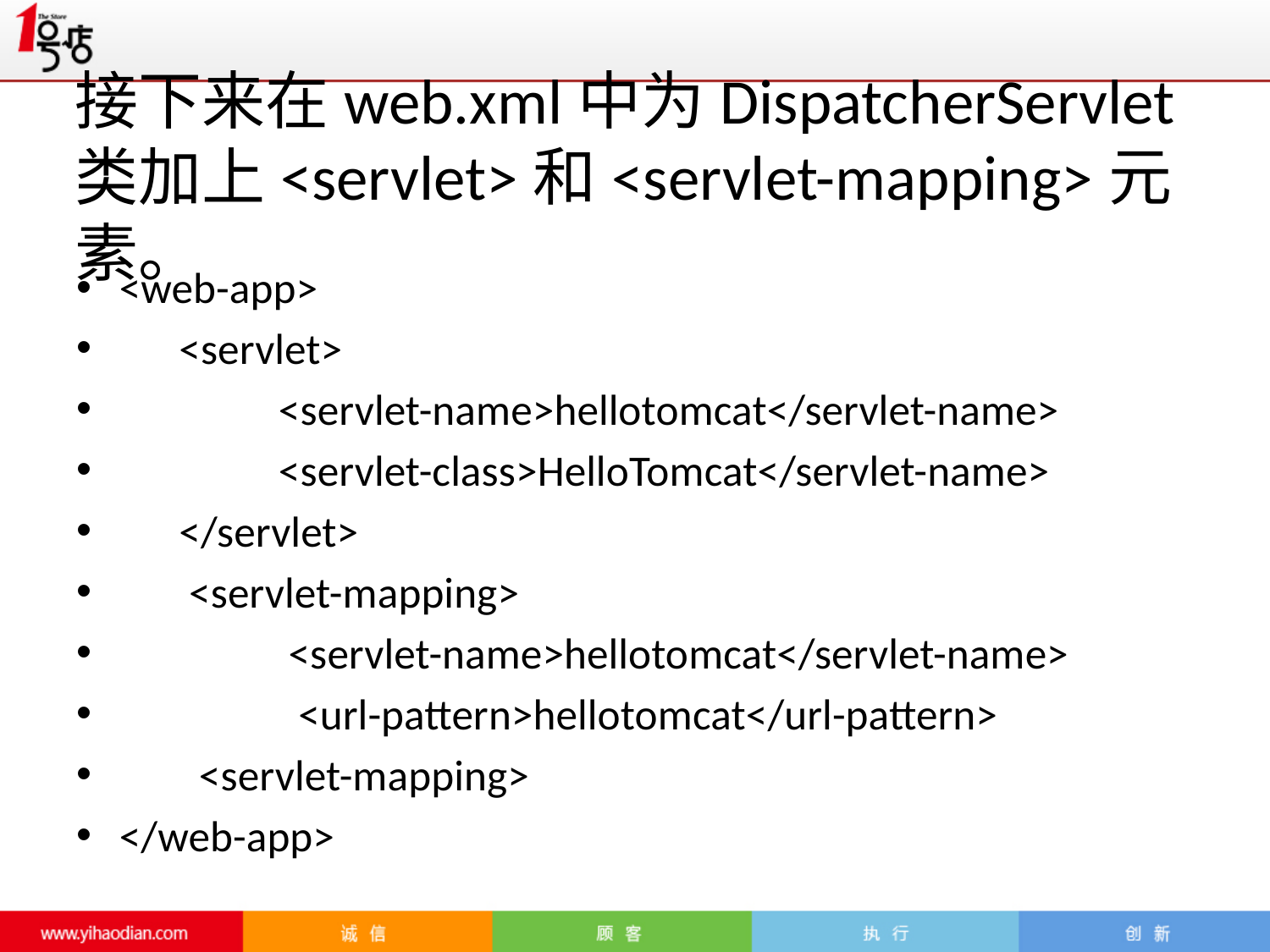

接下来在web.xml中为DispatcherServlet类加上<servlet>和<servlet-mapping>元素。
<web-app>
      <servlet>
                <servlet-name>hellotomcat</servlet-name>
                <servlet-class>HelloTomcat</servlet-name>
      </servlet>
       <servlet-mapping>
                 <servlet-name>hellotomcat</servlet-name>
                  <url-pattern>hellotomcat</url-pattern>
        <servlet-mapping>
</web-app>